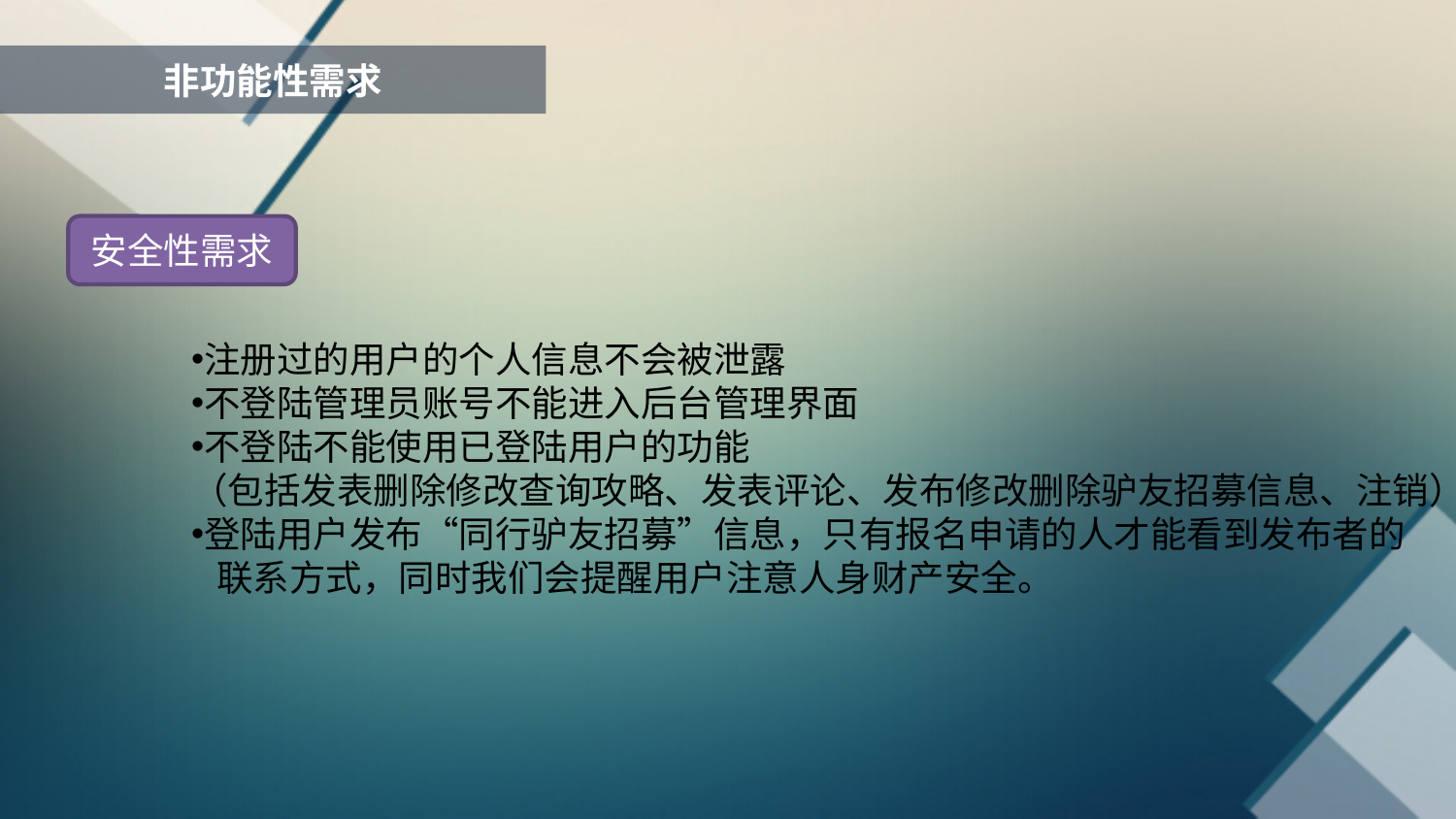

非功能性需求

安全性需求
注册过的用户的个人信息不会被泄露
不登陆管理员账号不能进入后台管理界面
不登陆不能使用已登陆用户的功能
（包括发表删除修改查询攻略、发表评论、发布修改删除驴友招募信息、注销）
登陆用户发布“同行驴友招募”信息，只有报名申请的人才能看到发布者的
  联系方式，同时我们会提醒用户注意人身财产安全。